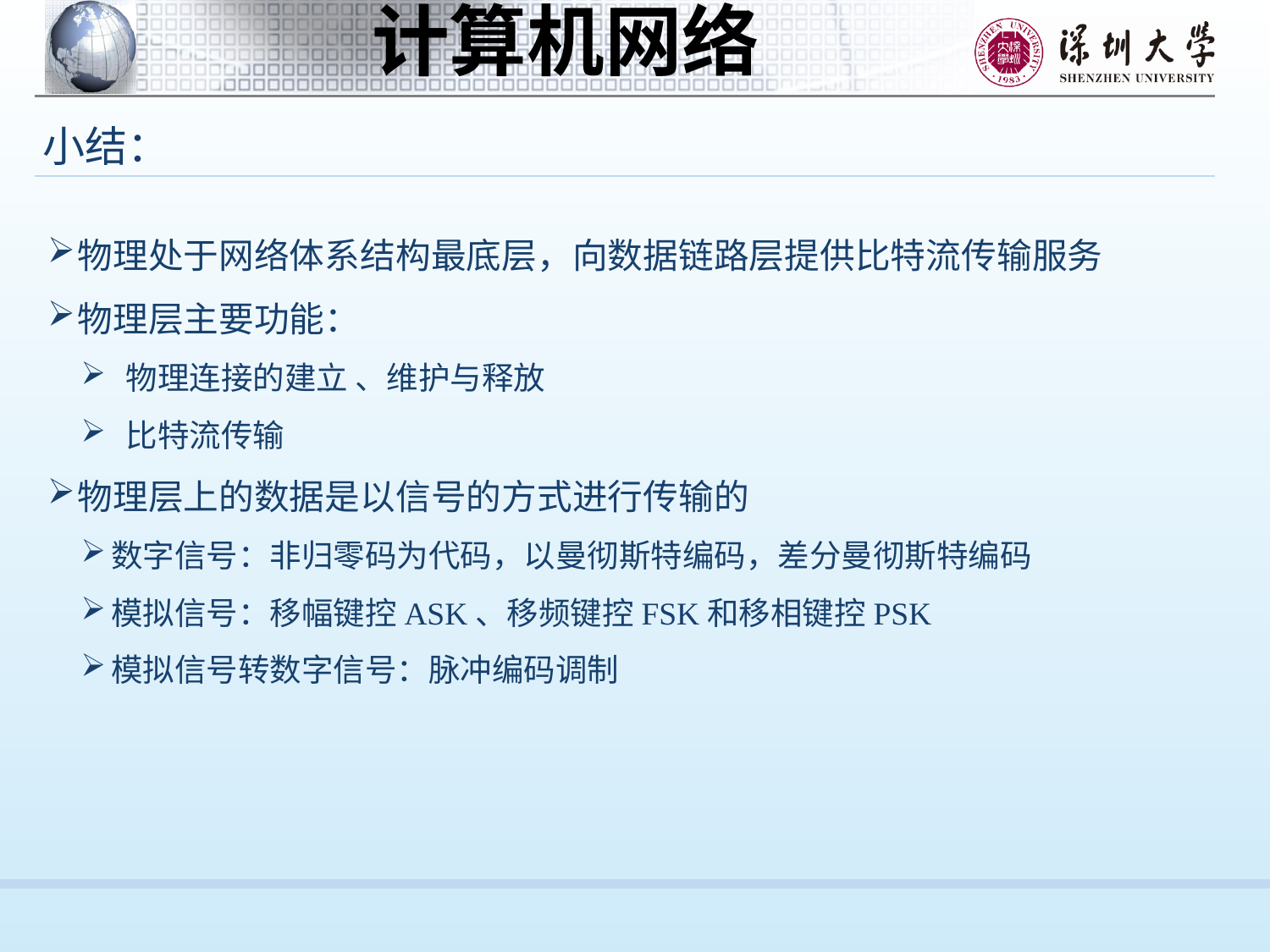

小结：

物理处于网络体系结构最底层，向数据链路层提供比特流传输服务
物理层主要功能：
 物理连接的建立 、维护与释放
 比特流传输
物理层上的数据是以信号的方式进行传输的
数字信号：非归零码为代码，以曼彻斯特编码，差分曼彻斯特编码
模拟信号：移幅键控ASK、移频键控FSK和移相键控PSK
模拟信号转数字信号：脉冲编码调制